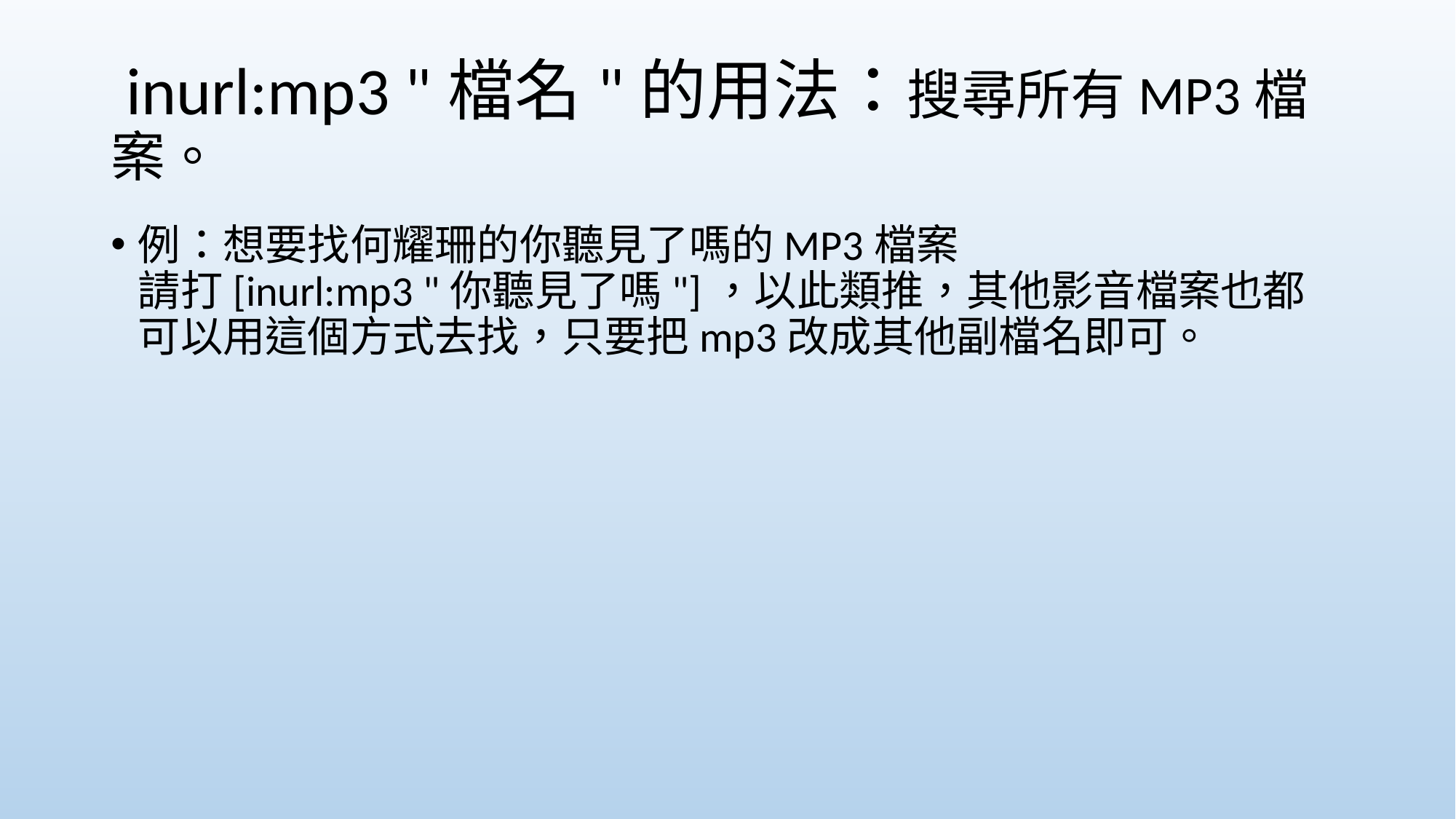

# inurl:mp3 "檔名"的用法：搜尋所有MP3檔案。
例：想要找何耀珊的你聽見了嗎的MP3檔案
請打[inurl:mp3 "你聽見了嗎"]，以此類推，其他影音檔案也都可以用這個方式去找，只要把mp3改成其他副檔名即可。